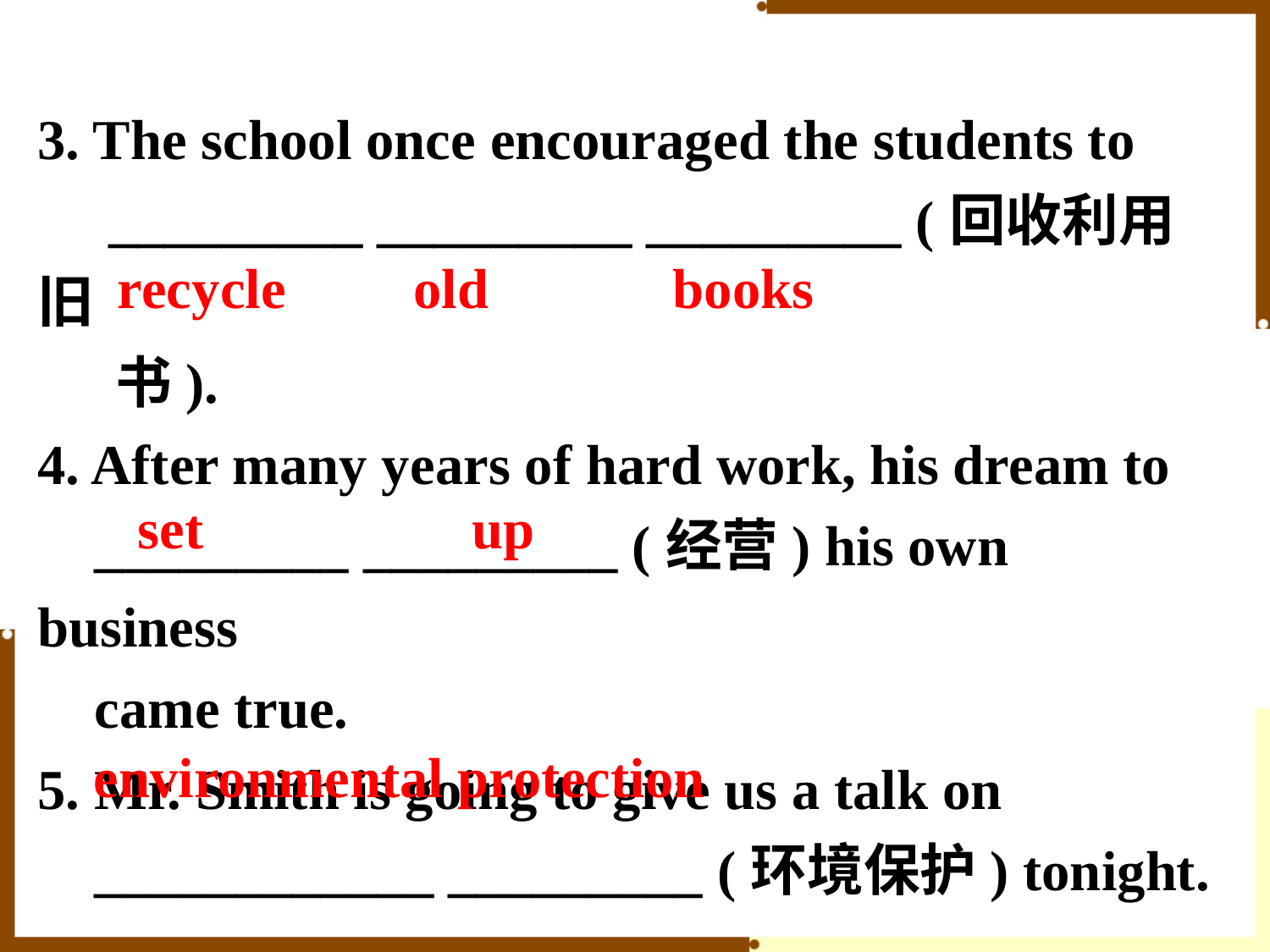

3. The school once encouraged the students to
     _________ _________ _________ (回收利用旧
     书).
4. After many years of hard work, his dream to
    _________ _________ (经营) his own business
    came true.
5. Mr. Smith is going to give us a talk on
    ____________ _________ (环境保护) tonight.
recycle         old             books
set                   up
environmental protection